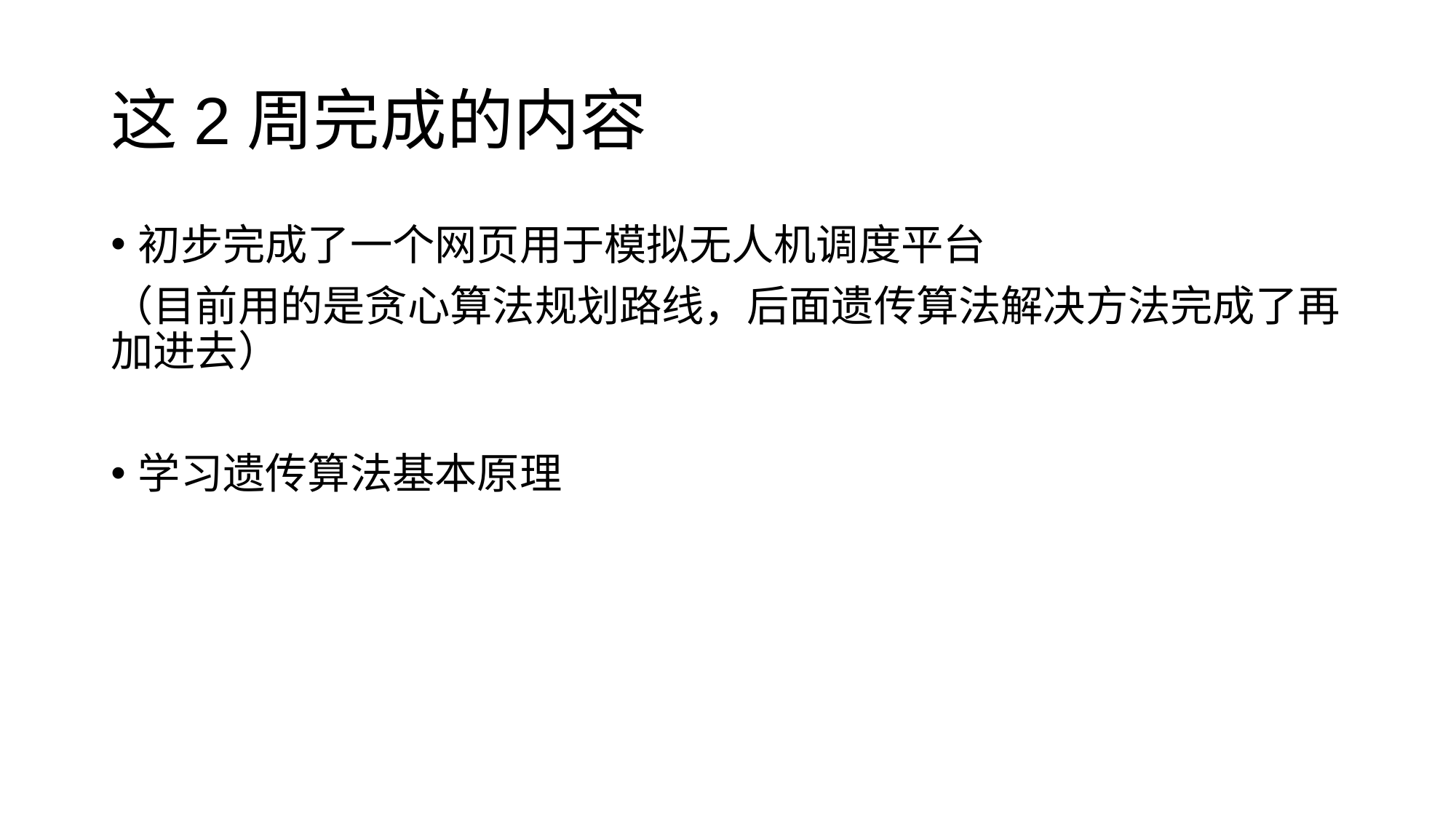

# 这2周完成的内容
初步完成了一个网页用于模拟无人机调度平台
（目前用的是贪心算法规划路线，后面遗传算法解决方法完成了再加进去）

学习遗传算法基本原理